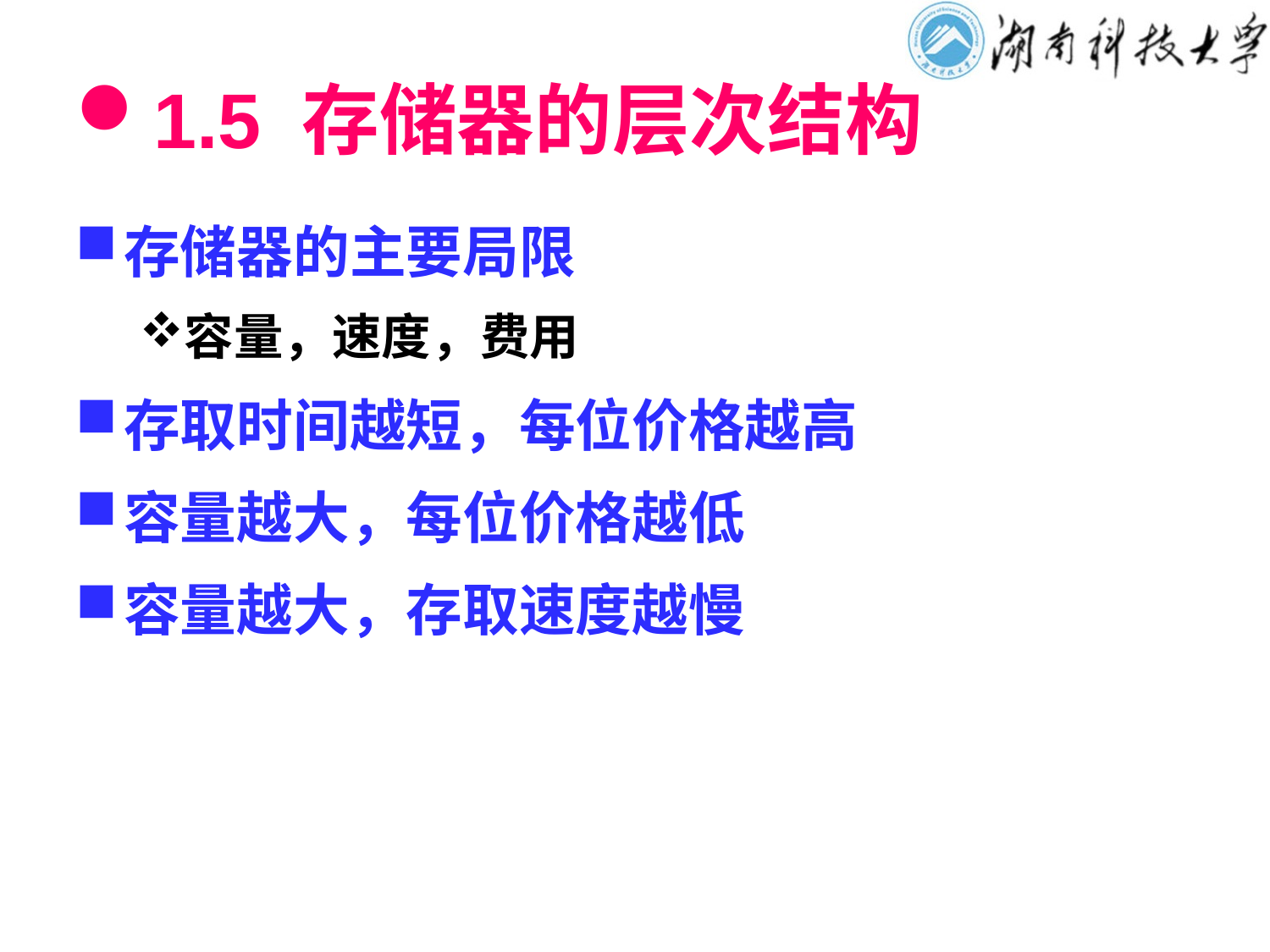

# 1.5 存储器的层次结构
存储器的主要局限
容量，速度，费用
存取时间越短，每位价格越高
容量越大，每位价格越低
容量越大，存取速度越慢